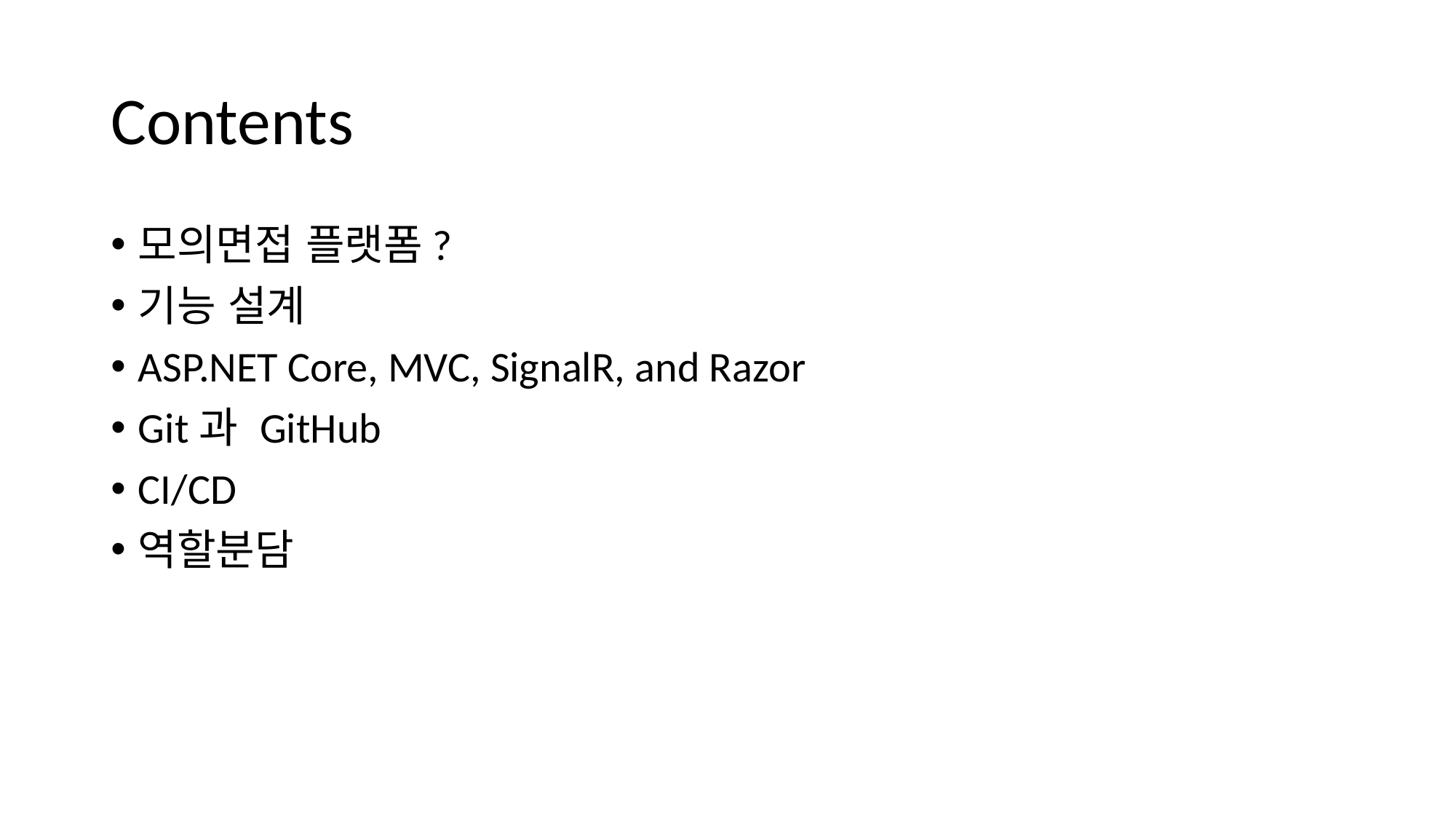

# Contents
모의면접 플랫폼?
기능 설계
ASP.NET Core, MVC, SignalR, and Razor
Git과 GitHub
CI/CD
역할분담